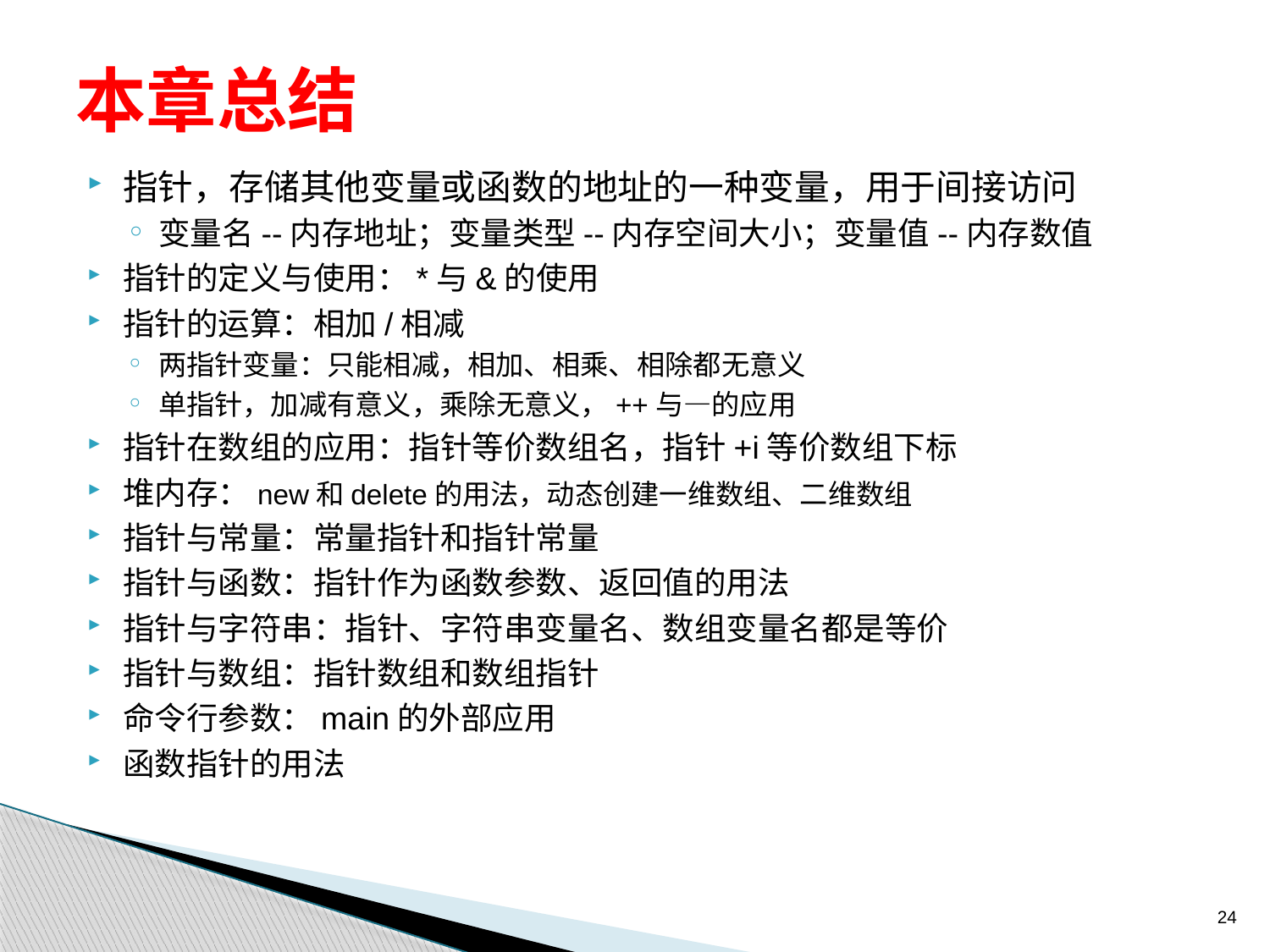

# 本章总结
指针，存储其他变量或函数的地址的一种变量，用于间接访问
变量名--内存地址；变量类型--内存空间大小；变量值--内存数值
指针的定义与使用：*与&的使用
指针的运算：相加/相减
两指针变量：只能相减，相加、相乘、相除都无意义
单指针，加减有意义，乘除无意义，++与—的应用
指针在数组的应用：指针等价数组名，指针+i等价数组下标
堆内存：new和delete的用法，动态创建一维数组、二维数组
指针与常量：常量指针和指针常量
指针与函数：指针作为函数参数、返回值的用法
指针与字符串：指针、字符串变量名、数组变量名都是等价
指针与数组：指针数组和数组指针
命令行参数：main的外部应用
函数指针的用法

24